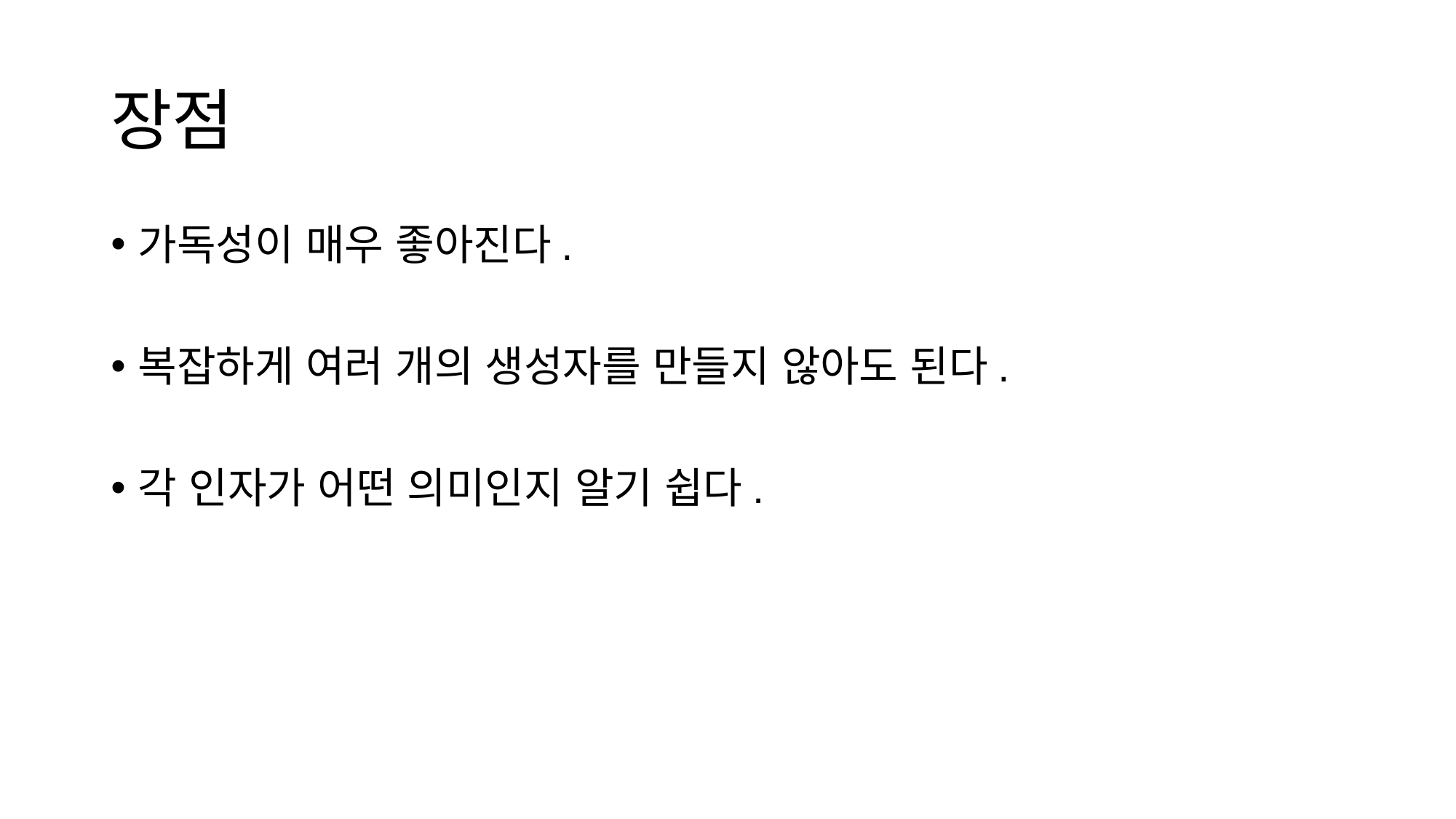

# 장점
가독성이 매우 좋아진다.

복잡하게 여러 개의 생성자를 만들지 않아도 된다.

각 인자가 어떤 의미인지 알기 쉽다.